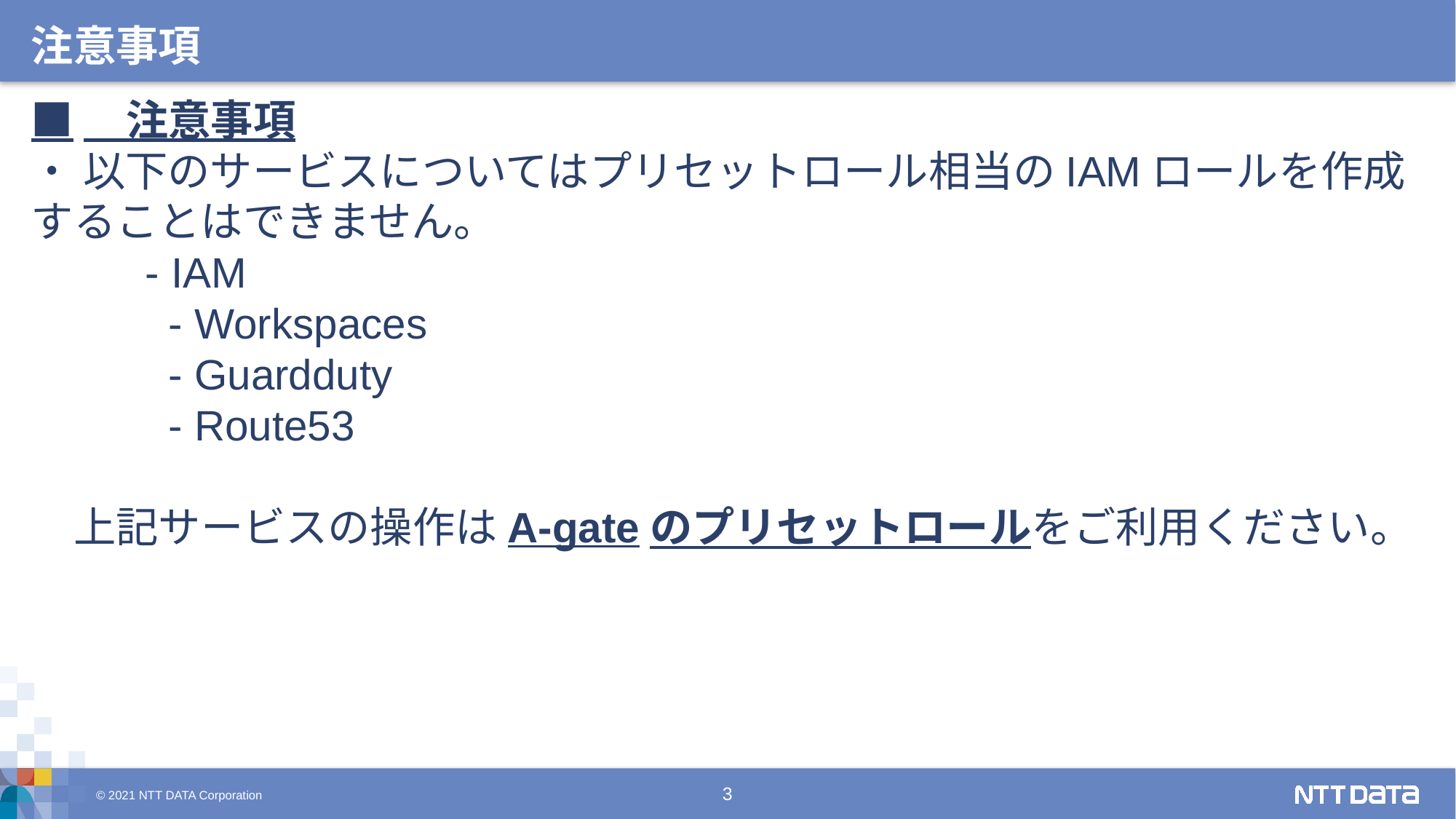

注意事項
■　注意事項
・ 以下のサービスについてはプリセットロール相当のIAMロールを作成することはできません。
　 　 - IAM
　　　- Workspaces
　　　- Guardduty
　　　- Route53

　上記サービスの操作はA-gateのプリセットロールをご利用ください。